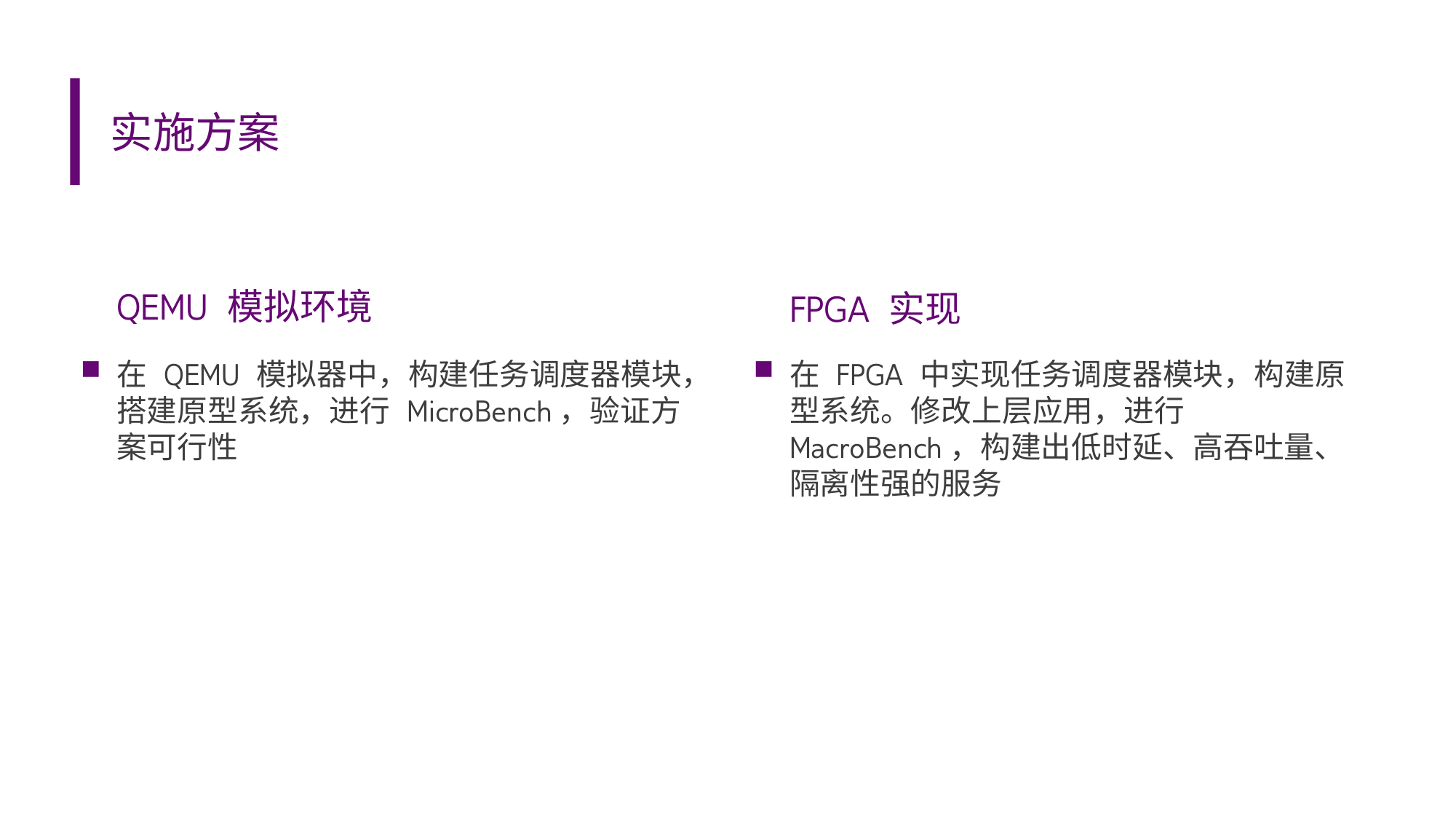

实施方案
# QEMU 模拟环境
FPGA 实现
在 QEMU 模拟器中，构建任务调度器模块，搭建原型系统，进行 MicroBench，验证方案可行性

在 FPGA 中实现任务调度器模块，构建原型系统。修改上层应用，进行 MacroBench，构建出低时延、高吞吐量、隔离性强的服务